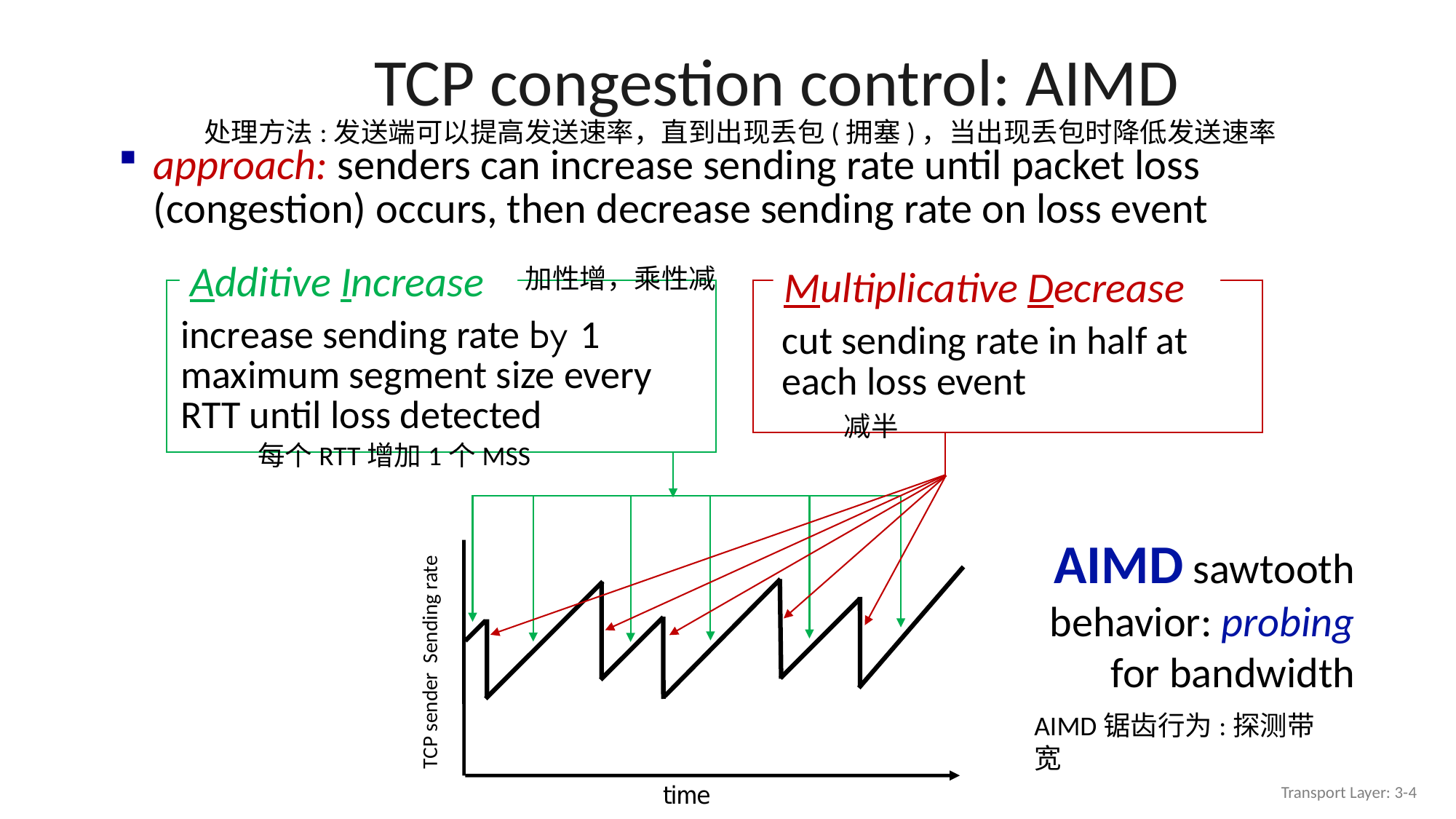

# TCP congestion control: AIMD
处理方法:发送端可以提高发送速率，直到出现丢包(拥塞)，当出现丢包时降低发送速率
approach: senders can increase sending rate until packet loss (congestion) occurs, then decrease sending rate on loss event
Additive Increase

increase sending rate by 1 maximum segment size every RTT until loss detected
加性增，乘性减
Multiplicative Decrease

cut sending rate in half at each loss event

减半
每个RTT增加1个MSS

TCP sender  Sending rate
time

AIMD sawtooth
behavior: probing
for bandwidth

AIMD锯齿行为:探测带宽
Transport Layer: 3-4